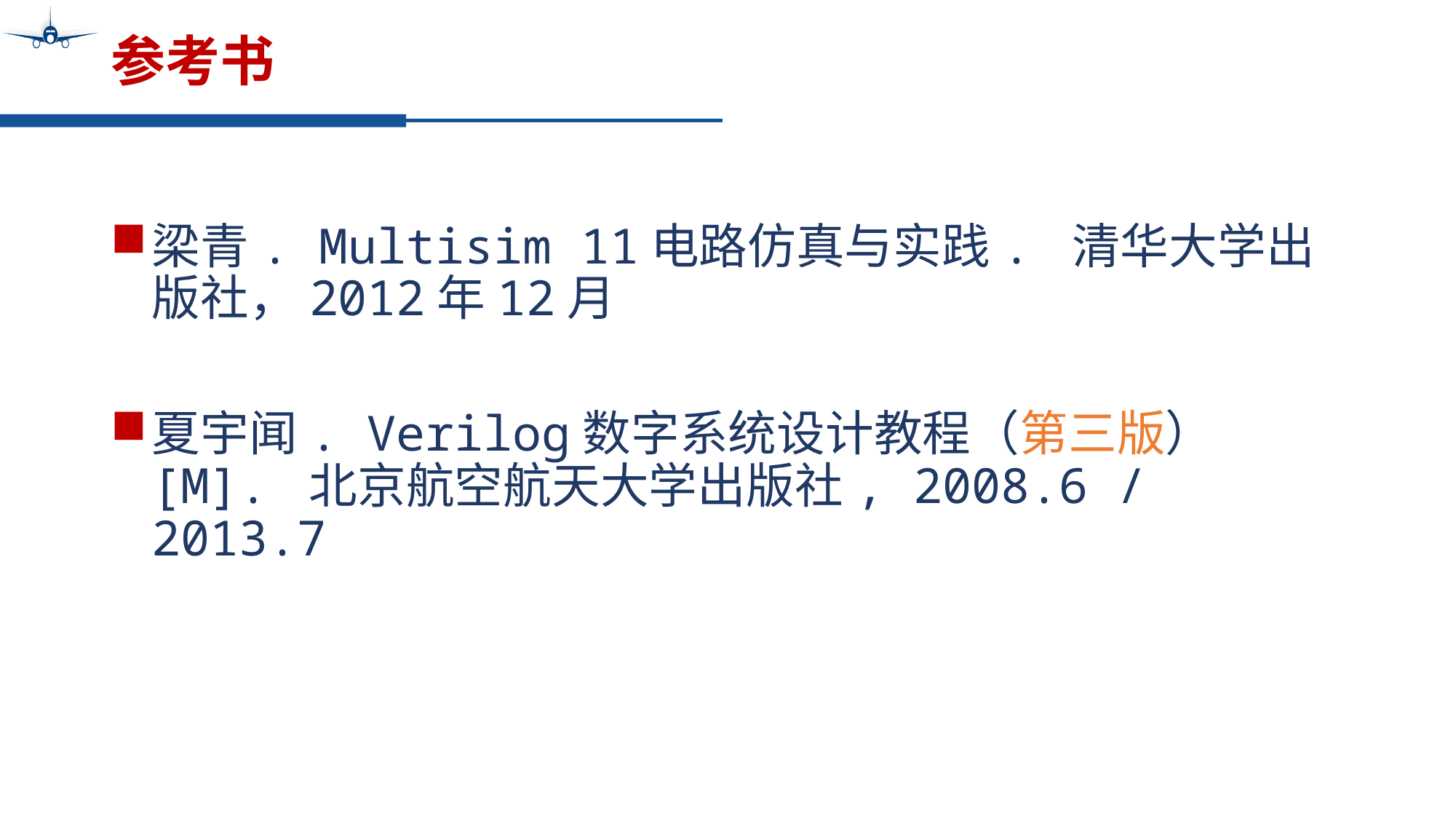

# 参考书

梁青. Multisim 11电路仿真与实践. 清华大学出版社，2012年12月

夏宇闻. Verilog数字系统设计教程（第三版） [M]. 北京航空航天大学出版社, 2008.6 / 2013.7